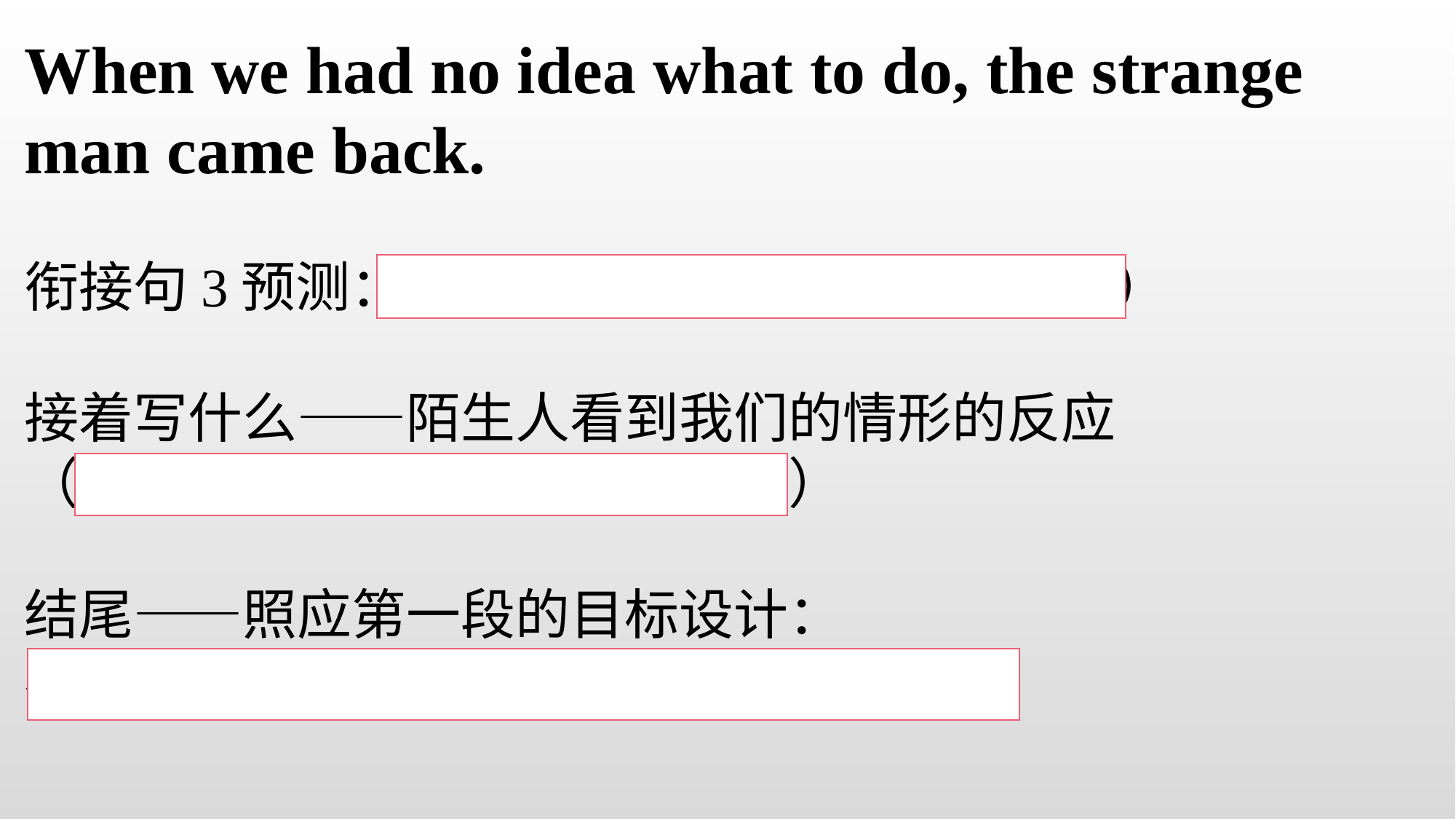

When we had no idea what to do, the strange man came back.
衔接句3预测：我们看到他回来的反应（开心）
接着写什么——陌生人看到我们的情形的反应
（惊讶，道歉，让我们上船离开）
结尾——照应第一段的目标设计：
看the Boiling Pots，感到经历的冒险值得！